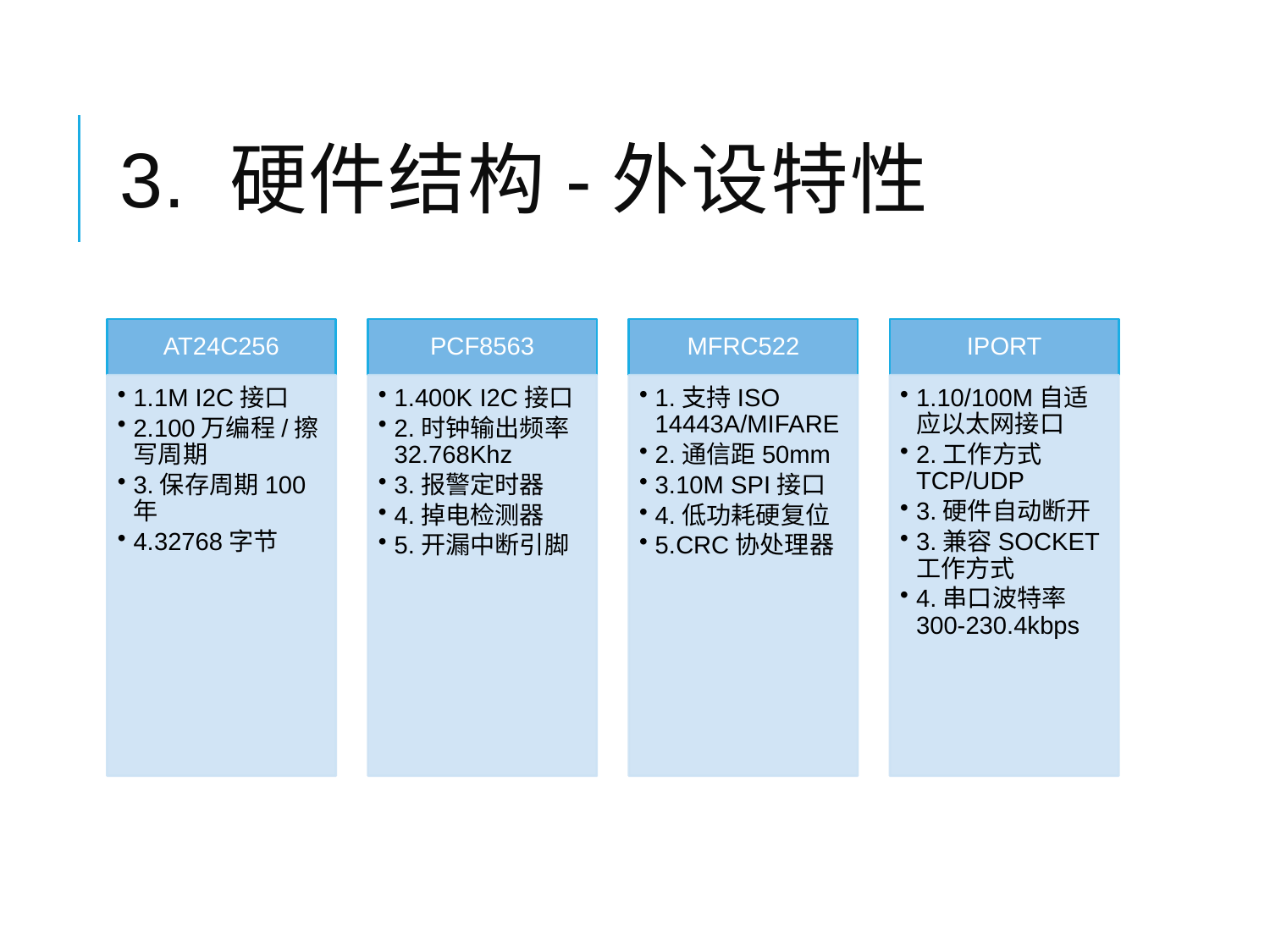

# 3. 硬件结构-外设特性
AT24C256
1.1M I2C接口
2.100万编程/擦写周期
3.保存周期100年
4.32768字节
PCF8563
1.400K I2C接口
2.时钟输出频率32.768Khz
3.报警定时器
4.掉电检测器
5.开漏中断引脚
MFRC522
1.支持ISO 14443A/MIFARE
2.通信距50mm
3.10M SPI接口
4.低功耗硬复位
5.CRC协处理器
IPORT
1.10/100M自适应以太网接口
2.工作方式TCP/UDP
3.硬件自动断开
3.兼容SOCKET工作方式
4.串口波特率300-230.4kbps